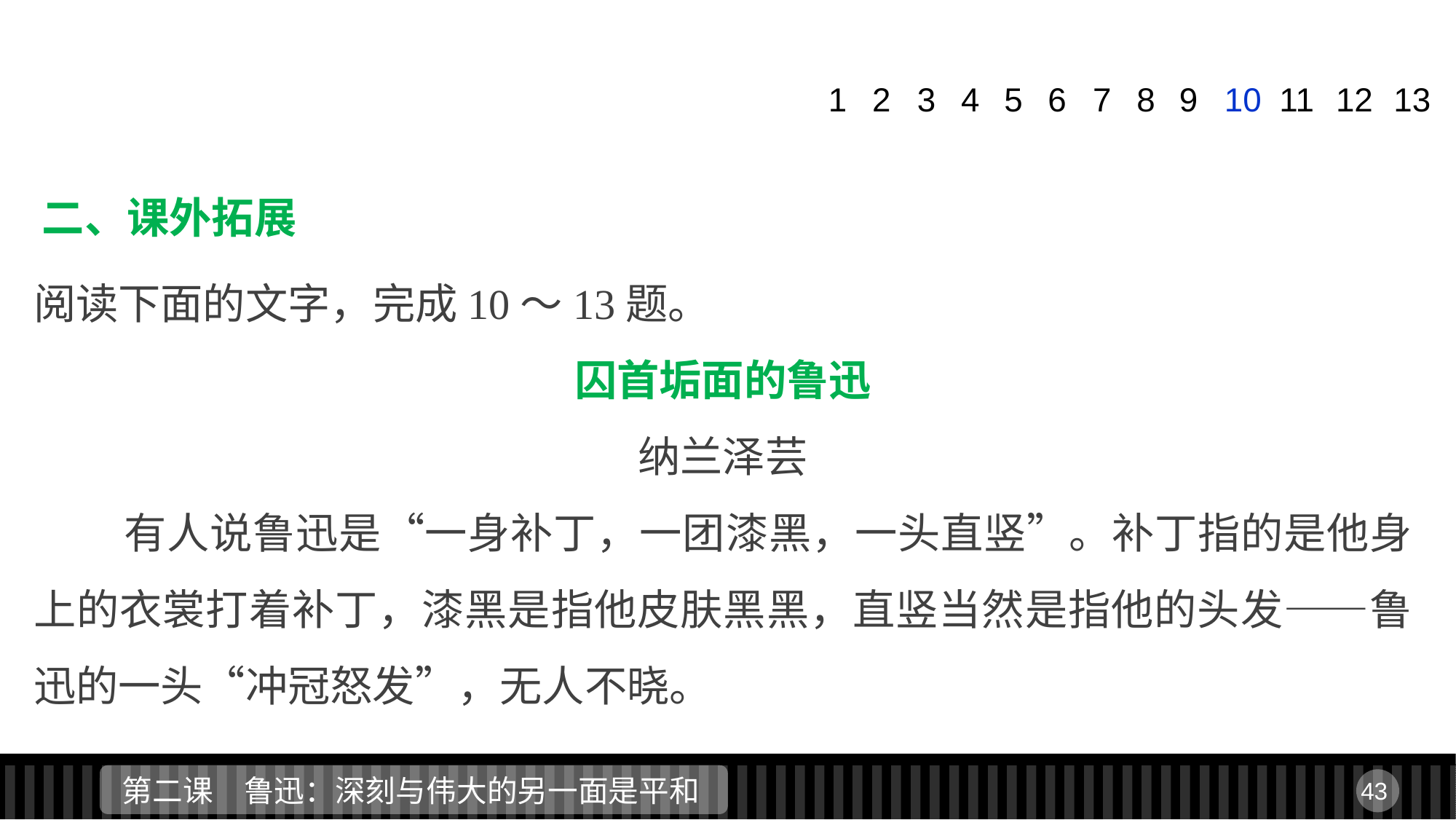

1
2
3
4
5
6
7
8
9
10
11
12
13
二、课外拓展
阅读下面的文字，完成10～13题。
囚首垢面的鲁迅
纳兰泽芸
        有人说鲁迅是“一身补丁，一团漆黑，一头直竖”。补丁指的是他身上的衣裳打着补丁，漆黑是指他皮肤黑黑，直竖当然是指他的头发——鲁迅的一头“冲冠怒发”，无人不晓。